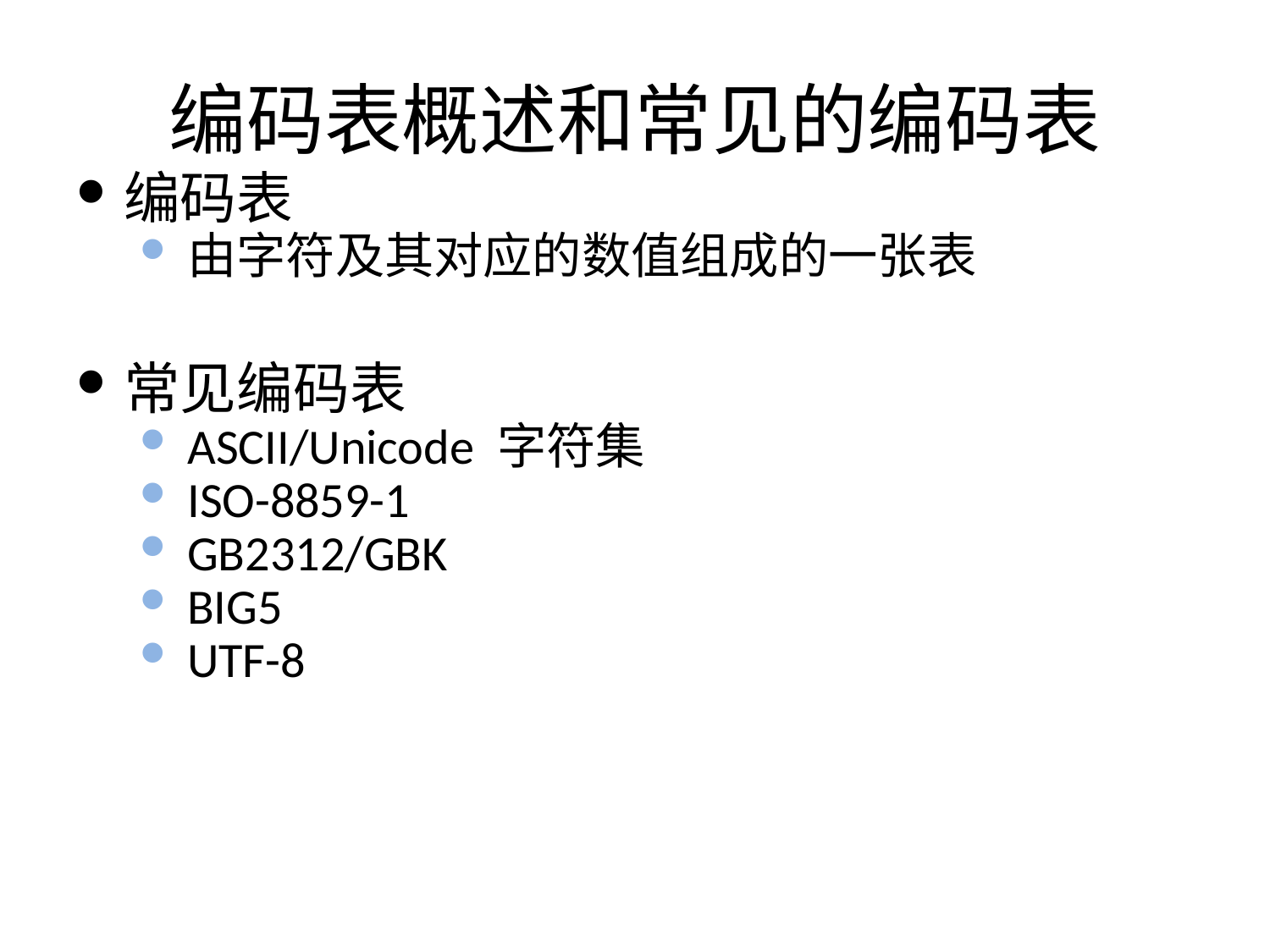

# 编码表概述和常见的编码表
编码表
由字符及其对应的数值组成的一张表

常见编码表
ASCII/Unicode 字符集
ISO-8859-1
GB2312/GBK
BIG5
UTF-8